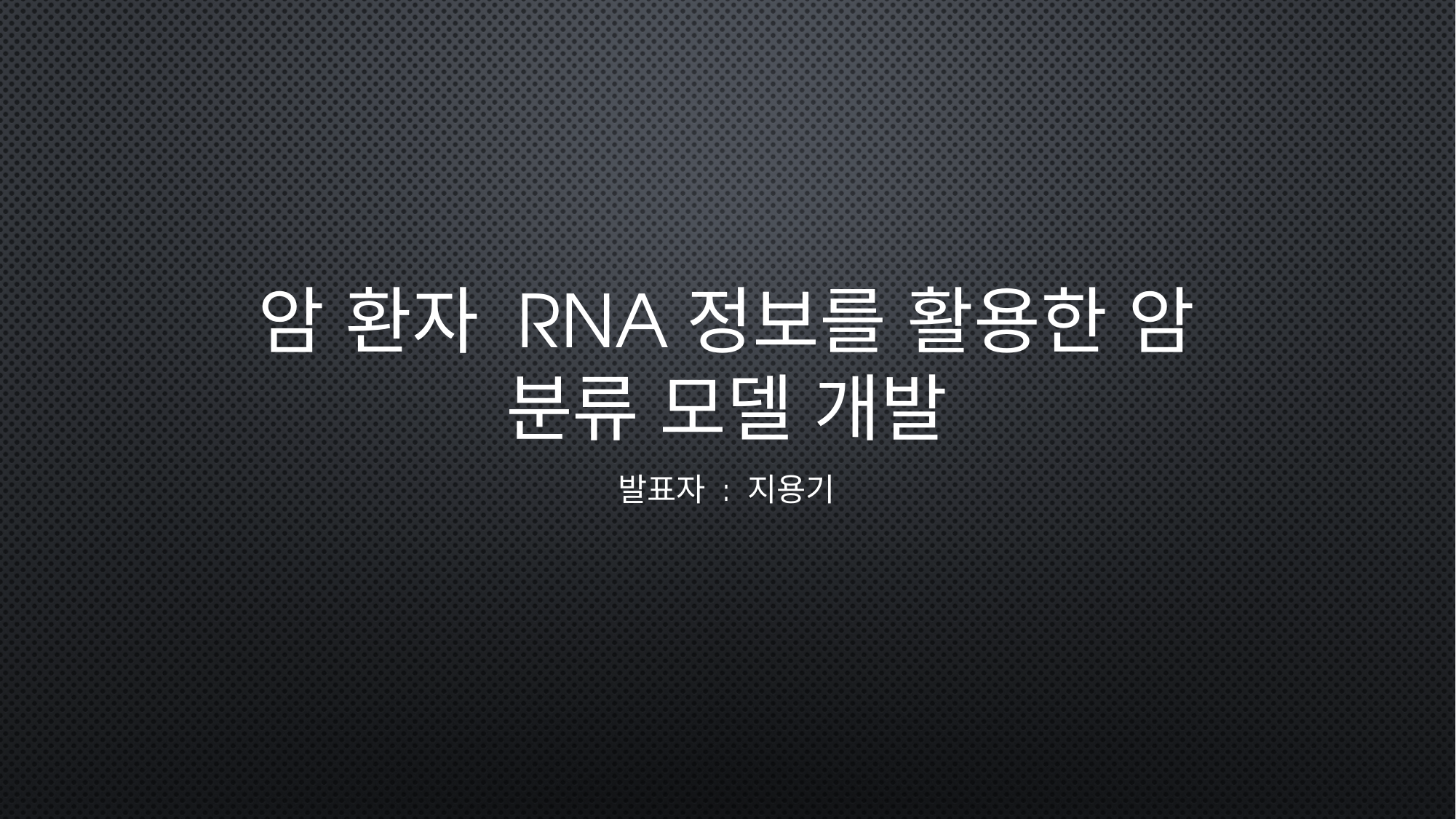

# 암 환자 RNA정보를 활용한 암 분류 모델 개발
발표자 : 지용기